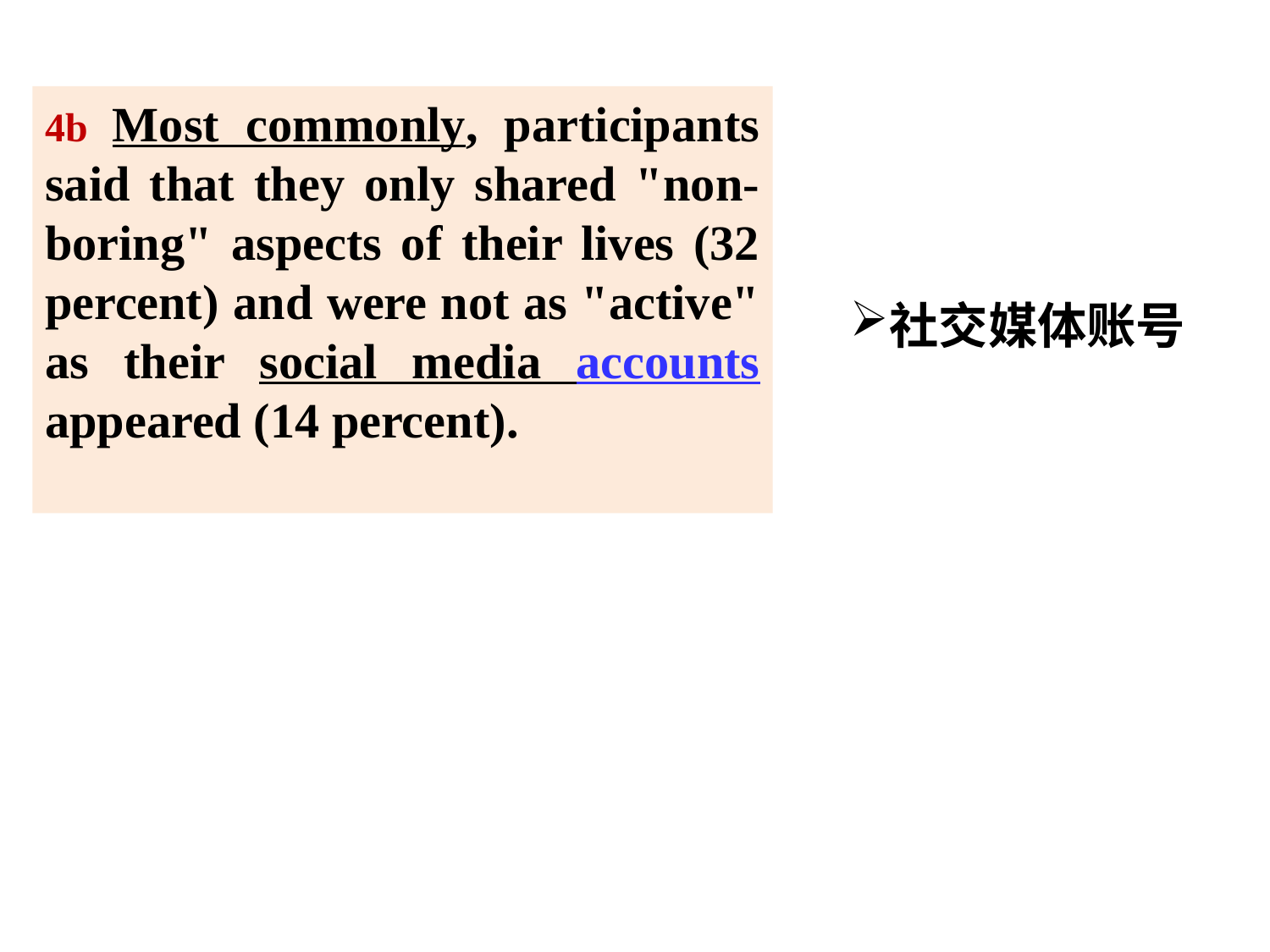

4b Most commonly, participants said that they only shared "non-boring" aspects of their lives (32 percent) and were not as "active" as their social media accounts appeared (14 percent).

社交媒体账号